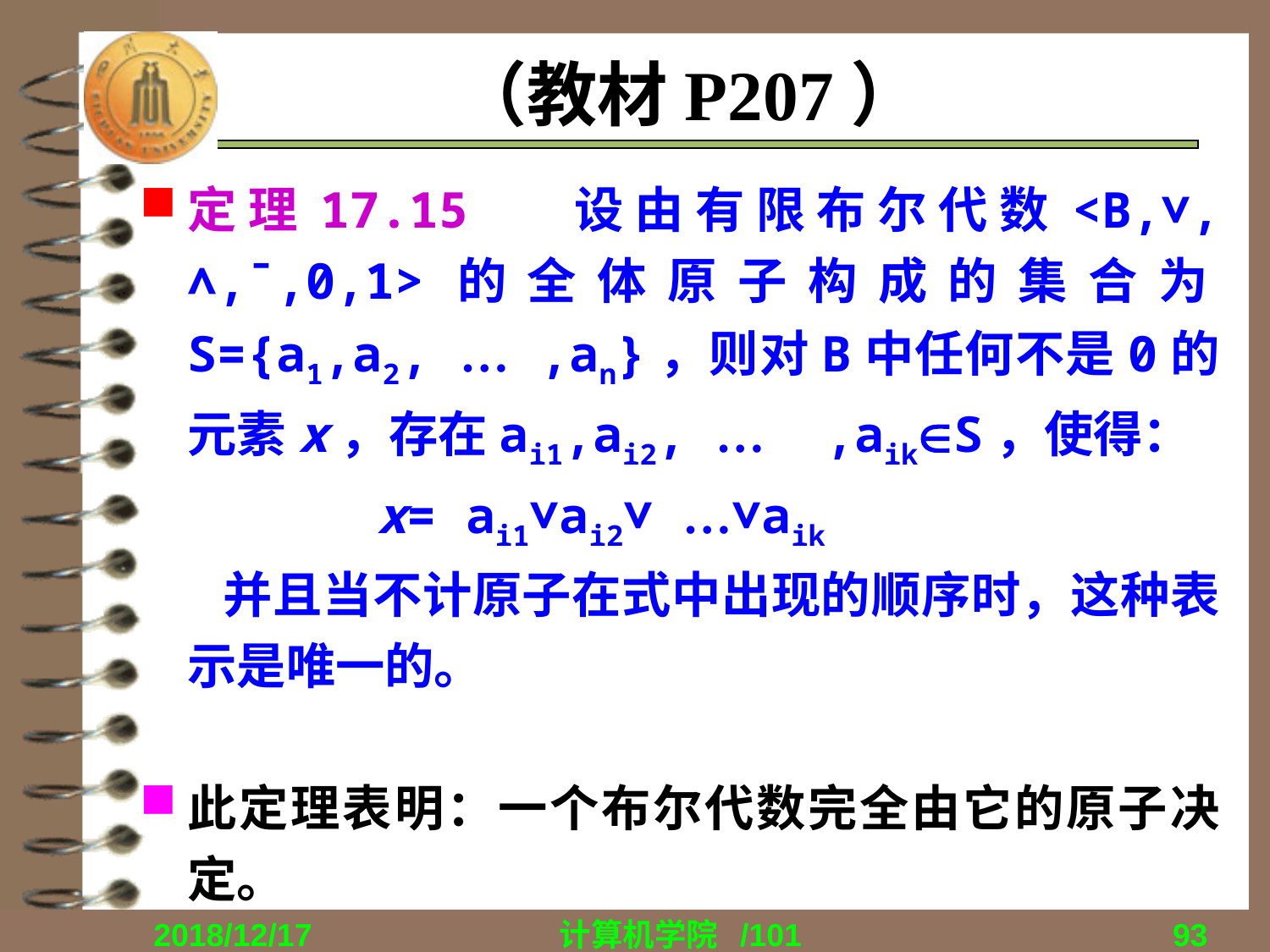

# （教材P207）
定理17.15  设由有限布尔代数<B,∨, ∧,ˉ,0,1>的全体原子构成的集合为S={a1,a2, … ,an}，则对B中任何不是0的元素x，存在ai1,ai2, …  ,aik∈S，使得：
        x= ai1∨ai2∨ …∨aik
      并且当不计原子在式中出现的顺序时，这种表示是唯一的。

此定理表明：一个布尔代数完全由它的原子决定。
2018/12/17
计算机学院  /101
93